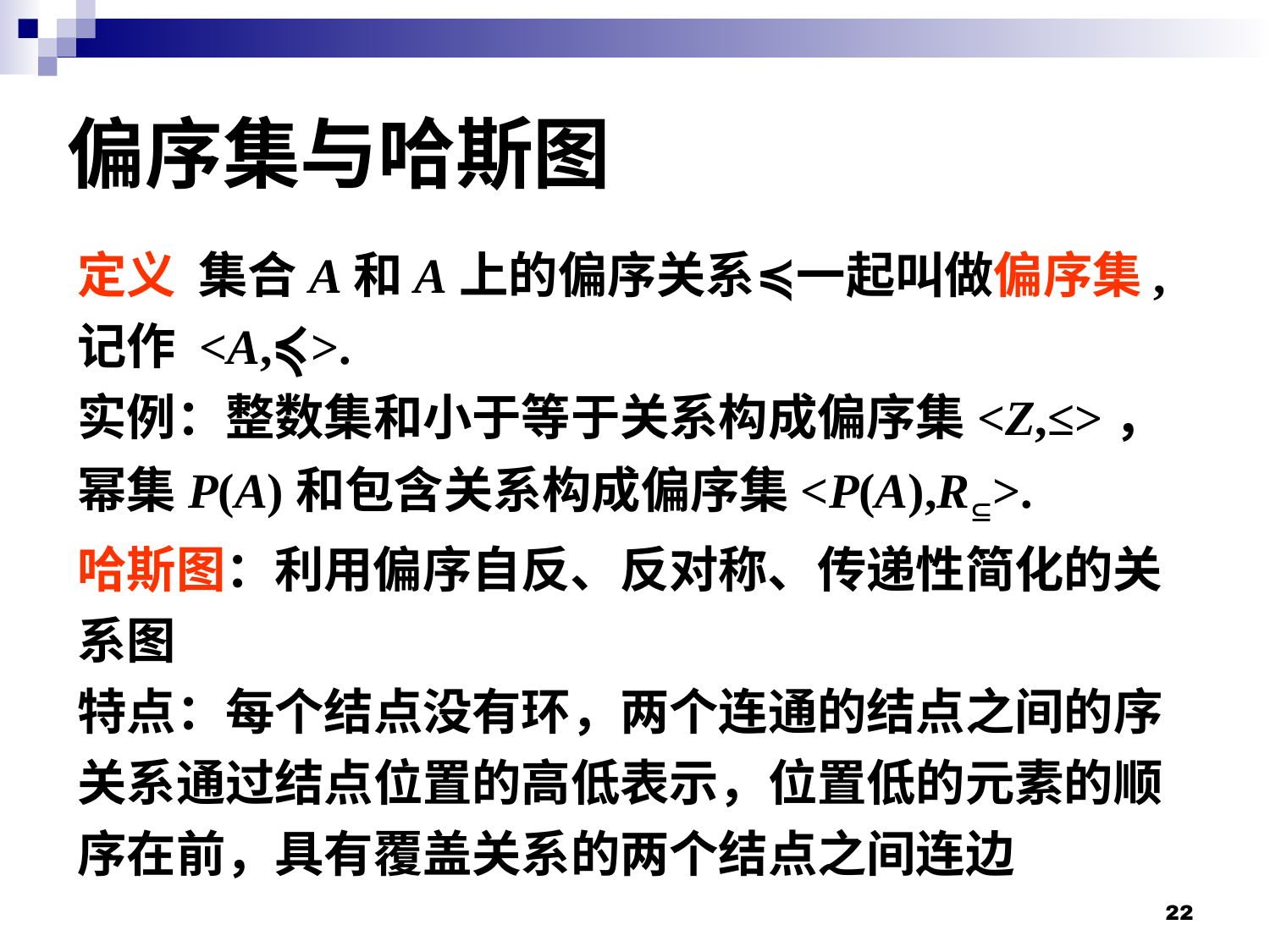

# 偏序集与哈斯图
定义  集合A和A上的偏序关系≼一起叫做偏序集, 记作 <A,≼>.
实例：整数集和小于等于关系构成偏序集<Z,≤>，幂集P(A)和包含关系构成偏序集<P(A),R⊆>.
哈斯图：利用偏序自反、反对称、传递性简化的关系图
特点：每个结点没有环，两个连通的结点之间的序关系通过结点位置的高低表示，位置低的元素的顺序在前，具有覆盖关系的两个结点之间连边
22